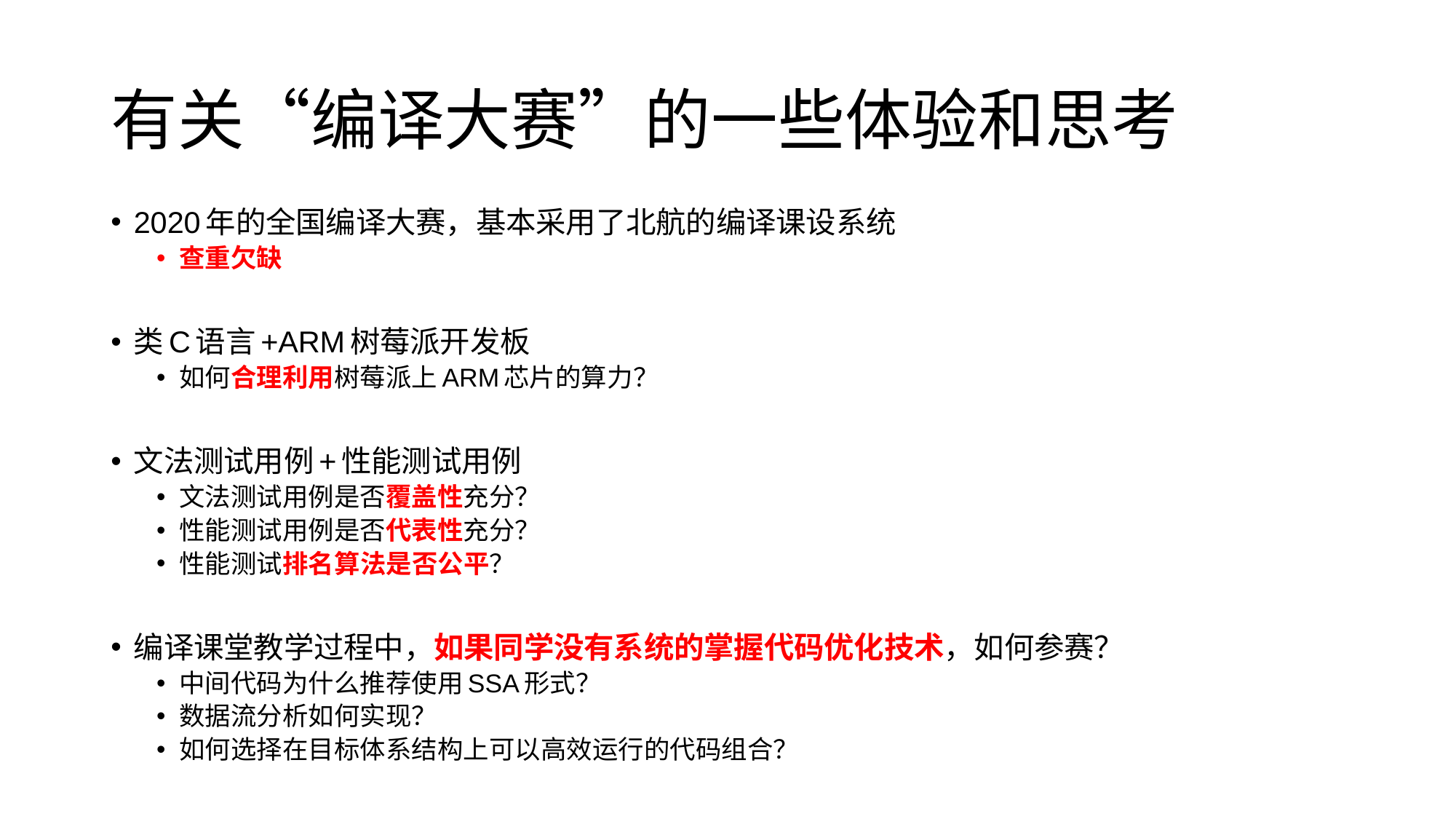

# 有关“编译大赛”的一些体验和思考
2020年的全国编译大赛，基本采用了北航的编译课设系统
查重欠缺

类C语言+ARM树莓派开发板
如何合理利用树莓派上ARM芯片的算力？

文法测试用例+性能测试用例
文法测试用例是否覆盖性充分？
性能测试用例是否代表性充分？
性能测试排名算法是否公平？

编译课堂教学过程中，如果同学没有系统的掌握代码优化技术，如何参赛？
中间代码为什么推荐使用SSA形式？
数据流分析如何实现？
如何选择在目标体系结构上可以高效运行的代码组合？